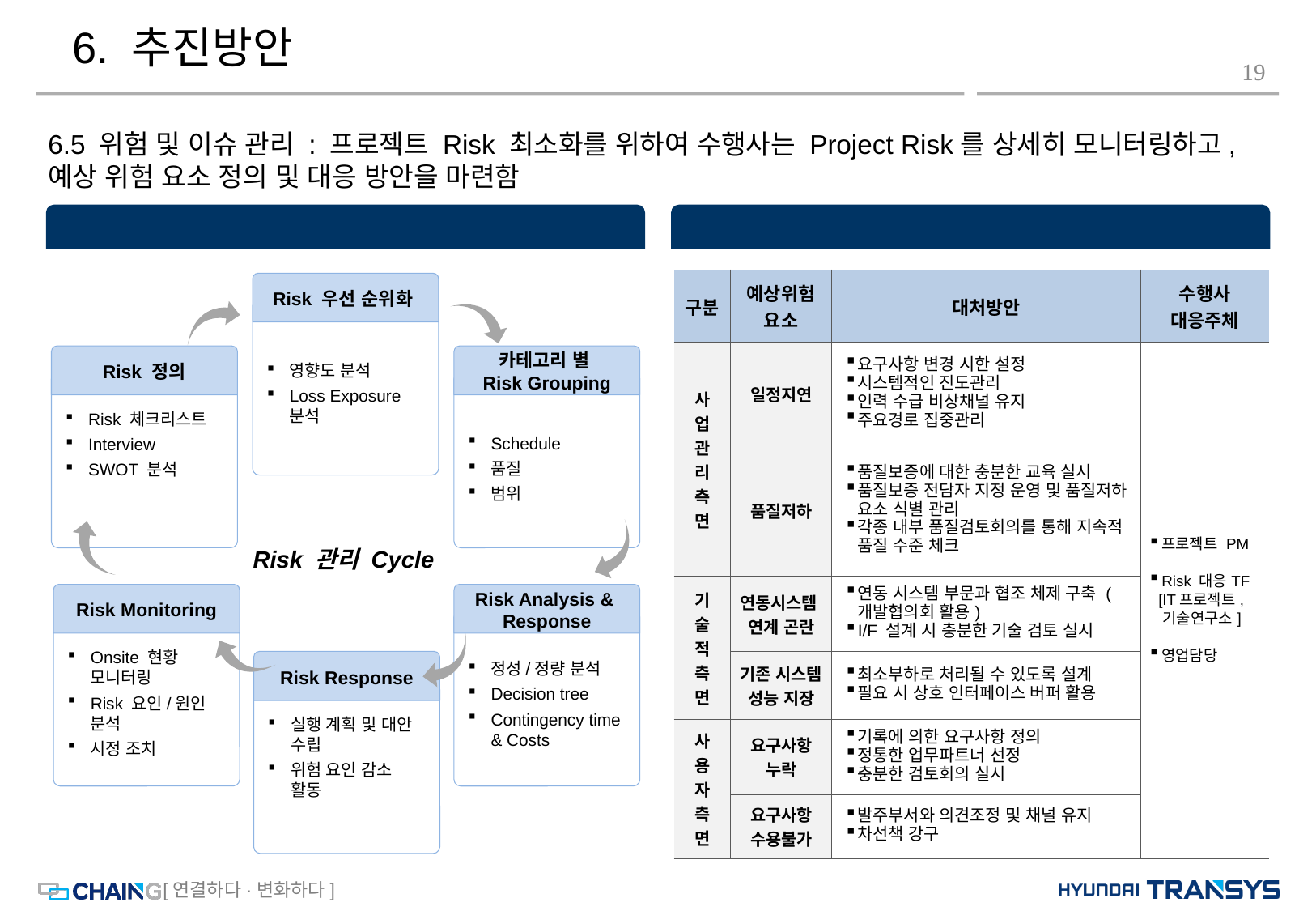

# 6. 추진방안
19
6.5 위험 및 이슈 관리 : 프로젝트 Risk 최소화를 위하여 수행사는 Project Risk를 상세히 모니터링하고, 예상 위험 요소 정의 및 대응 방안을 마련함
위험 관리 대처방안 프로세스
예상 위험 요소 및 대처 방안
| 구분 | 예상위험 요소 | 대처방안 | 수행사 대응주체 |
| --- | --- | --- | --- |
| 사 업 관 리 측 면 | 일정지연 | 요구사항 변경 시한 설정 시스템적인 진도관리 인력 수급 비상채널 유지 주요경로 집중관리 | 프로젝트 PM Risk 대응TF [IT프로젝트, 기술연구소] 영업담당 |
|  | 품질저하 | 품질보증에 대한 충분한 교육 실시 품질보증 전담자 지정 운영 및 품질저하 요소 식별 관리 각종 내부 품질검토회의를 통해 지속적 품질 수준 체크 |  |
| 기 술 적 측 면 | 연동시스템 연계 곤란 | 연동 시스템 부문과 협조 체제 구축 (개발협의회 활용) I/F 설계 시 충분한 기술 검토 실시 |  |
|  | 기존 시스템 성능 지장 | 최소부하로 처리될 수 있도록 설계 필요 시 상호 인터페이스 버퍼 활용 |  |
| 사 용 자 측 면 | 요구사항 누락 | 기록에 의한 요구사항 정의 정통한 업무파트너 선정 충분한 검토회의 실시 |  |
|  | 요구사항 수용불가 | 발주부서와 의견조정 및 채널 유지 차선책 강구 |  |
Risk 우선 순위화

영향도 분석
Loss Exposure 분석

Risk 정의

Risk 체크리스트
Interview
SWOT 분석
카테고리 별
Risk Grouping

Schedule
품질
범위

Risk 관리 Cycle
Risk Monitoring

Onsite 현황 모니터링
Risk 요인/원인 분석
시정 조치
Risk Analysis &
Response

정성/정량 분석
Decision tree
Contingency time & Costs

Risk Response

실행 계획 및 대안 수립
위험 요인 감소 활동